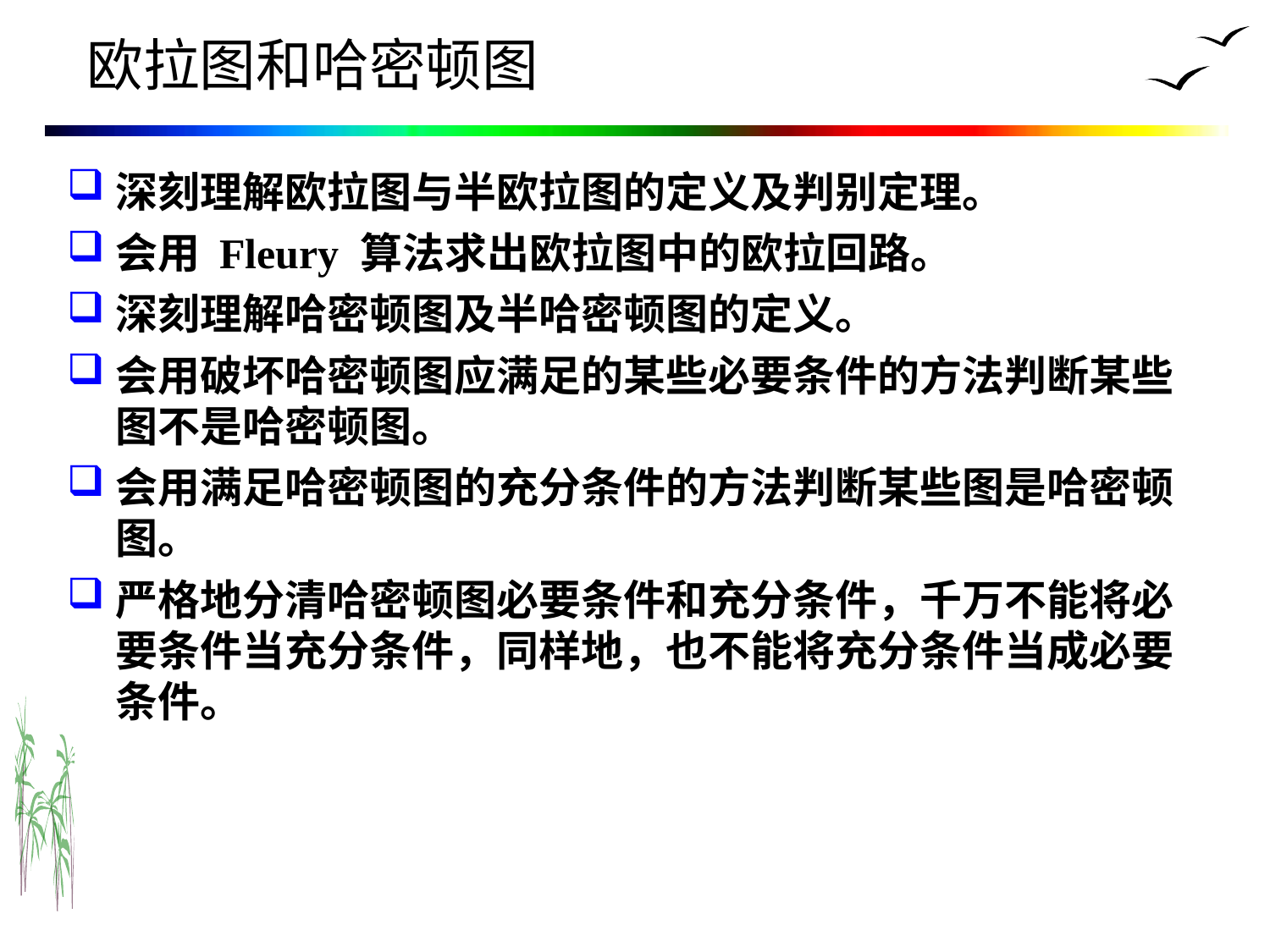

# 欧拉图和哈密顿图
深刻理解欧拉图与半欧拉图的定义及判别定理。
会用 Fleury 算法求出欧拉图中的欧拉回路。
深刻理解哈密顿图及半哈密顿图的定义。
会用破坏哈密顿图应满足的某些必要条件的方法判断某些图不是哈密顿图。
会用满足哈密顿图的充分条件的方法判断某些图是哈密顿图。
严格地分清哈密顿图必要条件和充分条件，千万不能将必要条件当充分条件，同样地，也不能将充分条件当成必要条件。